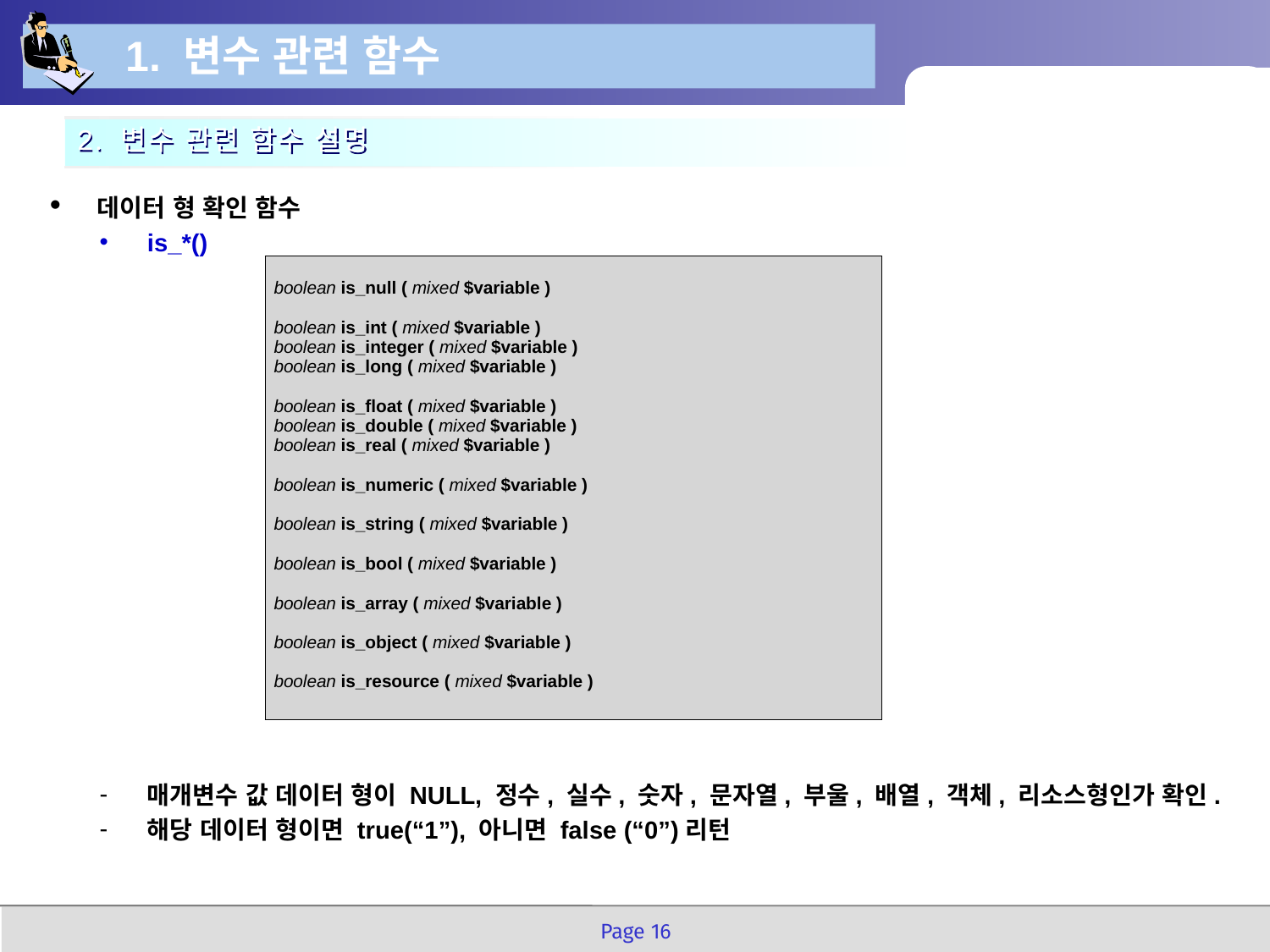

1. 변수 관련 함수
2. 변수 관련 함수 설명

데이터 형 확인 함수
is_*()

매개변수 값 데이터 형이 NULL, 정수, 실수, 숫자, 문자열, 부울, 배열, 객체, 리소스형인가 확인.
해당 데이터 형이면 true(“1”), 아니면 false (“0”)리턴
| boolean is\_null ( mixed $variable ) boolean is\_int ( mixed $variable ) boolean is\_integer ( mixed $variable ) boolean is\_long ( mixed $variable ) boolean is\_float ( mixed $variable ) boolean is\_double ( mixed $variable ) boolean is\_real ( mixed $variable ) boolean is\_numeric ( mixed $variable ) boolean is\_string ( mixed $variable ) boolean is\_bool ( mixed $variable ) boolean is\_array ( mixed $variable ) boolean is\_object ( mixed $variable ) boolean is\_resource ( mixed $variable ) |
| --- |
Page 16